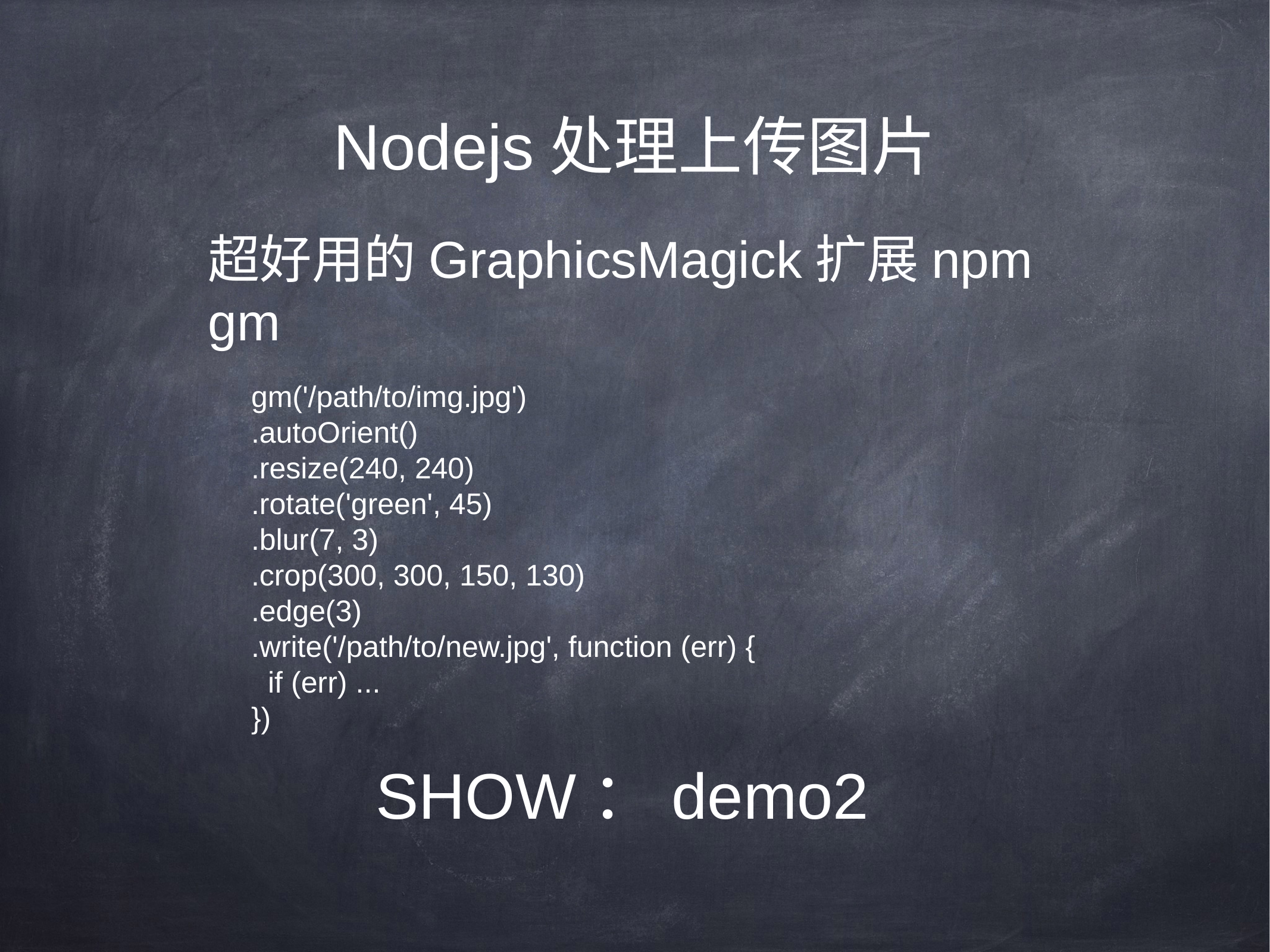

Nodejs处理上传图片
# 超好用的GraphicsMagick扩展npm gm
gm('/path/to/img.jpg')
.autoOrient()
.resize(240, 240)
.rotate('green', 45)
.blur(7, 3)
.crop(300, 300, 150, 130)
.edge(3)
.write('/path/to/new.jpg', function (err) {
  if (err) ...
})

SHOW：demo2